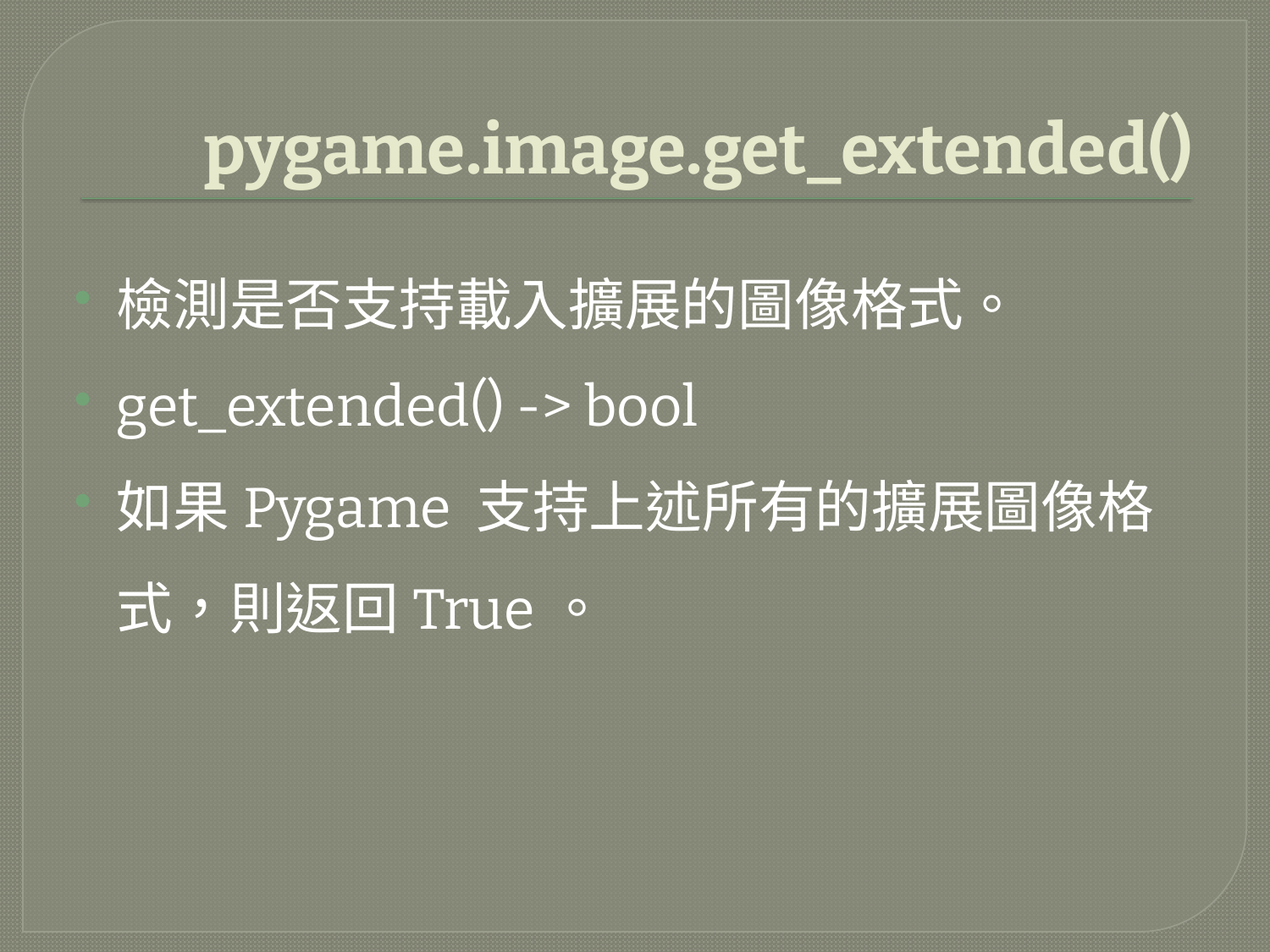

# pygame.image.get_extended()
檢測是否支持載入擴展的圖像格式。
get_extended() -> bool
如果Pygame 支持上述所有的擴展圖像格式，則返回True。